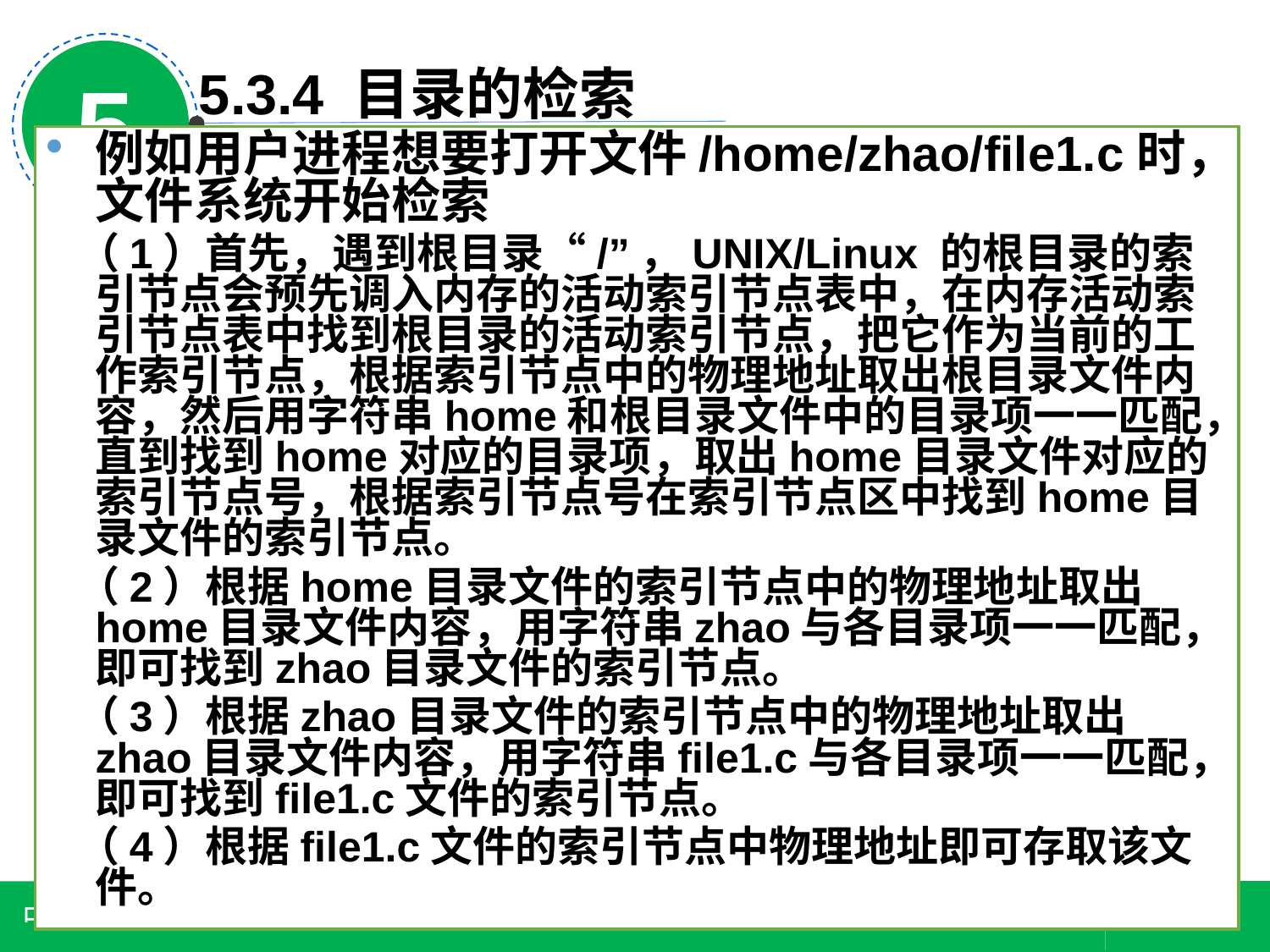

5
5.3.4 目录的检索

例如用户进程想要打开文件/home/zhao/file1.c时，文件系统开始检索
  （1）首先，遇到根目录“/”，UNIX/Linux 的根目录的索引节点会预先调入内存的活动索引节点表中，在内存活动索引节点表中找到根目录的活动索引节点，把它作为当前的工作索引节点，根据索引节点中的物理地址取出根目录文件内容，然后用字符串home和根目录文件中的目录项一一匹配，直到找到home对应的目录项，取出home目录文件对应的索引节点号，根据索引节点号在索引节点区中找到home目录文件的索引节点。
  （2）根据home目录文件的索引节点中的物理地址取出home目录文件内容，用字符串zhao与各目录项一一匹配，即可找到zhao目录文件的索引节点。
  （3）根据zhao目录文件的索引节点中的物理地址取出zhao目录文件内容，用字符串file1.c与各目录项一一匹配，即可找到file1.c文件的索引节点。
  （4）根据file1.c文件的索引节点中物理地址即可存取该文件。